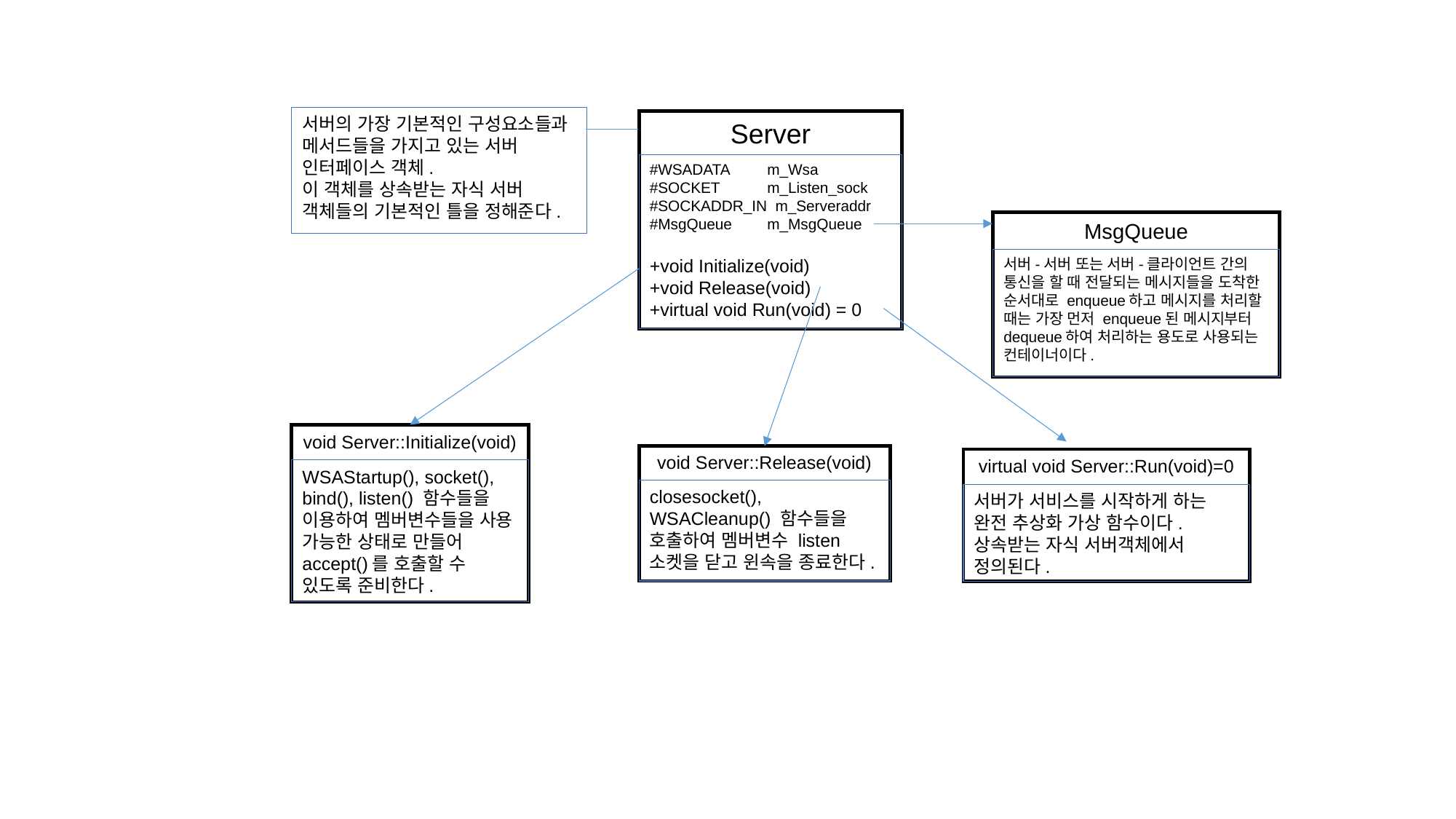

서버의 가장 기본적인 구성요소들과 메서드들을 가지고 있는 서버 인터페이스 객체.
이 객체를 상속받는 자식 서버 객체들의 기본적인 틀을 정해준다.
Server
#WSADATA 	  m_Wsa
#SOCKET 	  m_Listen_sock
#SOCKADDR_IN  m_Serveraddr
#MsgQueue	  m_MsgQueue

+void Initialize(void)
+void Release(void)
+virtual void Run(void) = 0

MsgQueue
서버-서버 또는 서버-클라이언트 간의 통신을 할 때 전달되는 메시지들을 도착한 순서대로 enqueue하고 메시지를 처리할 때는 가장 먼저 enqueue된 메시지부터 dequeue하여 처리하는 용도로 사용되는 컨테이너이다.

void Server::Initialize(void)
WSAStartup(), socket(), bind(), listen() 함수들을 이용하여 멤버변수들을 사용 가능한 상태로 만들어 accept()를 호출할 수 있도록 준비한다.
void Server::Release(void)
closesocket(), WSACleanup() 함수들을 호출하여 멤버변수 listen 소켓을 닫고 윈속을 종료한다.
virtual void Server::Run(void)=0
서버가 서비스를 시작하게 하는 완전 추상화 가상 함수이다.
상속받는 자식 서버객체에서 정의된다.